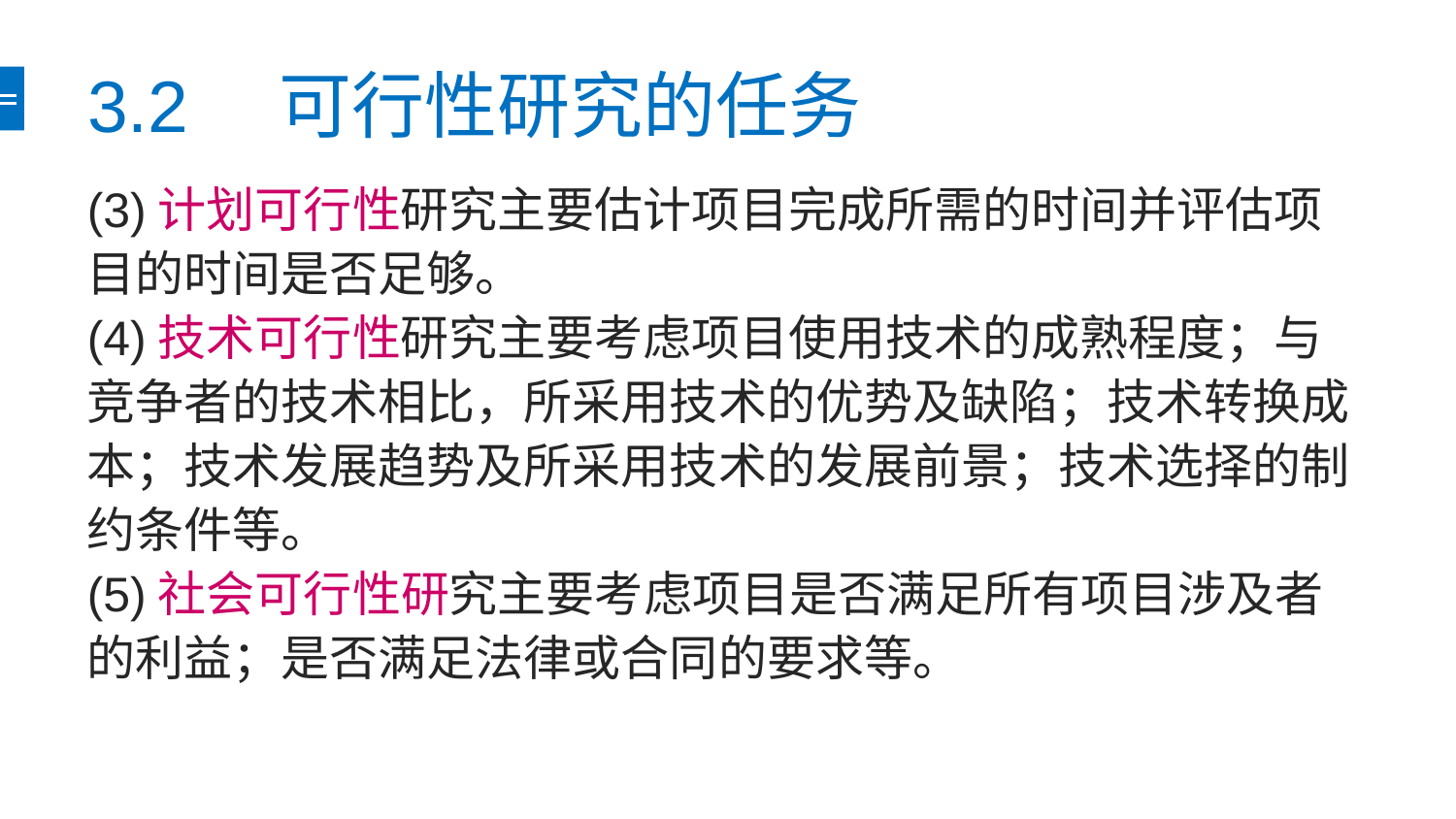

# 3.2　可行性研究的任务
(3)计划可行性研究主要估计项目完成所需的时间并评估项目的时间是否足够。
(4)技术可行性研究主要考虑项目使用技术的成熟程度；与竞争者的技术相比，所采用技术的优势及缺陷；技术转换成本；技术发展趋势及所采用技术的发展前景；技术选择的制约条件等。
(5)社会可行性研究主要考虑项目是否满足所有项目涉及者的利益；是否满足法律或合同的要求等。